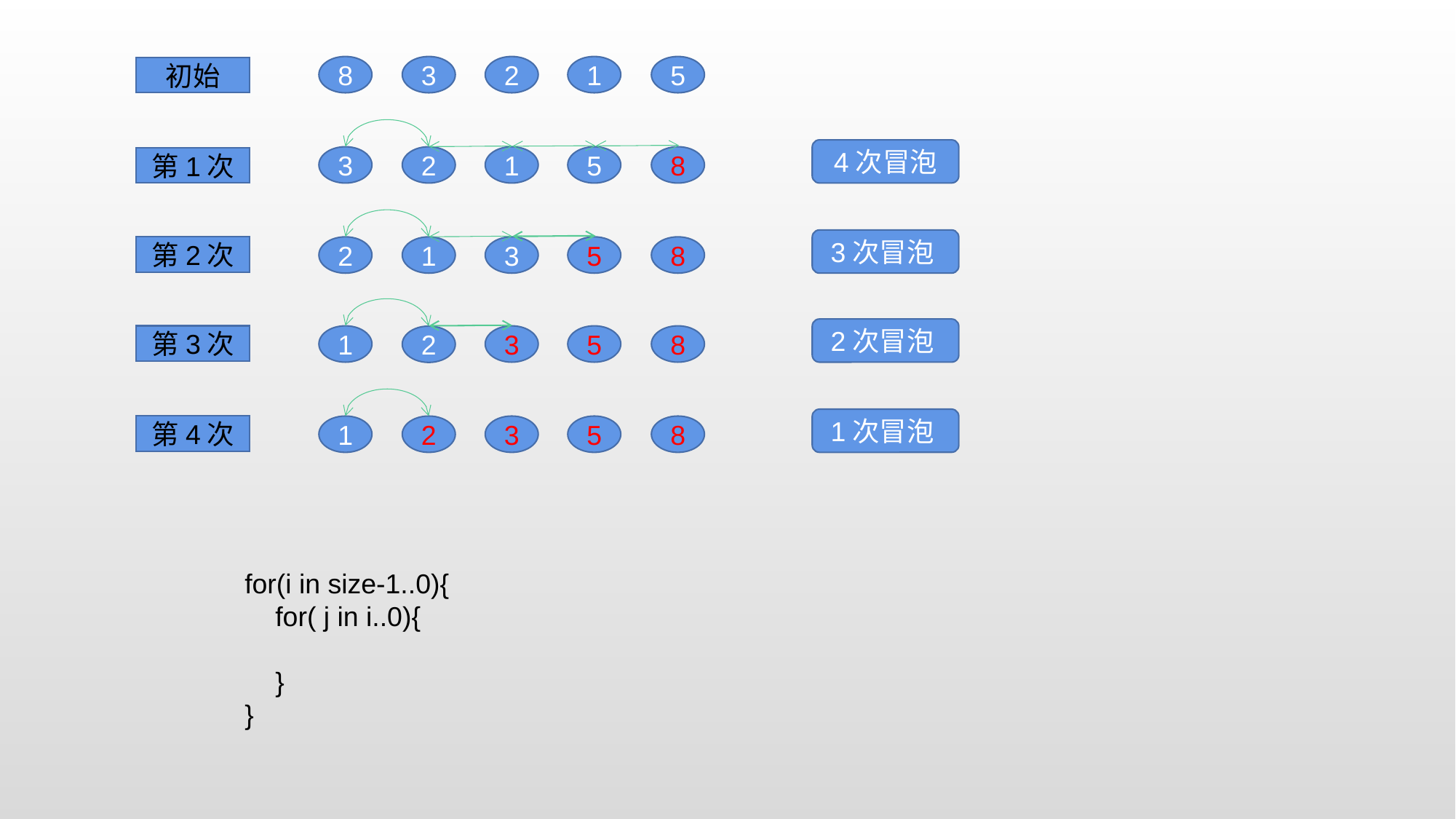

8
3
2
1
5
初始
4次冒泡
3
2
1
5
8
第1次
3次冒泡
第2次
2
1
3
5
8
2次冒泡
第3次
1
3
5
8
2
1次冒泡
第4次
1
2
3
5
8
for(i in size-1..0){
    for( j in i..0){

    }
}